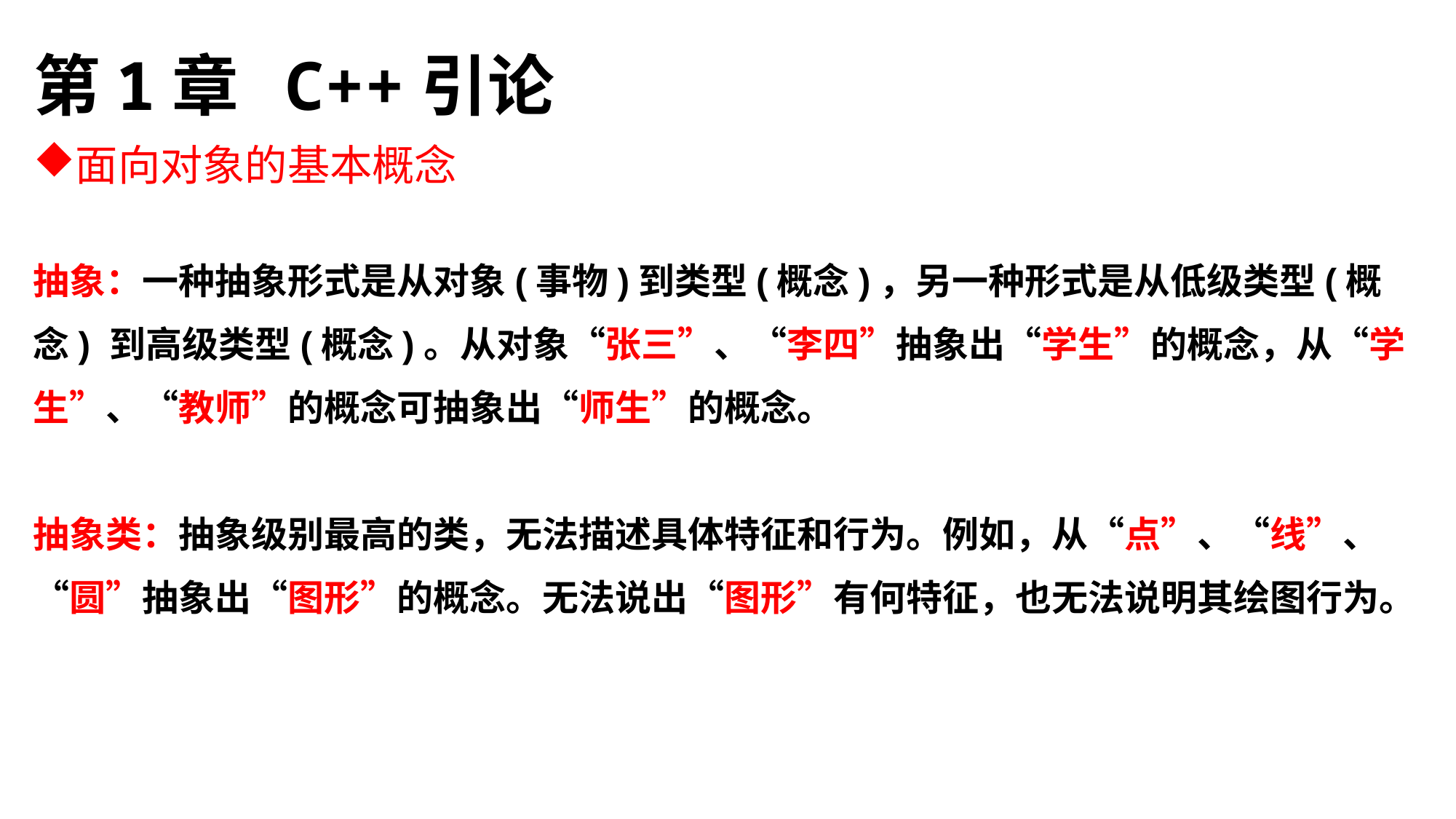

# 第1章  C++引论
面向对象的基本概念

抽象：一种抽象形式是从对象(事物)到类型(概念)，另一种形式是从低级类型(概念) 到高级类型(概念)。从对象“张三”、“李四”抽象出“学生”的概念，从“学生”、“教师”的概念可抽象出“师生”的概念。

抽象类：抽象级别最高的类，无法描述具体特征和行为。例如，从“点”、“线”、“圆”抽象出“图形”的概念。无法说出“图形”有何特征，也无法说明其绘图行为。